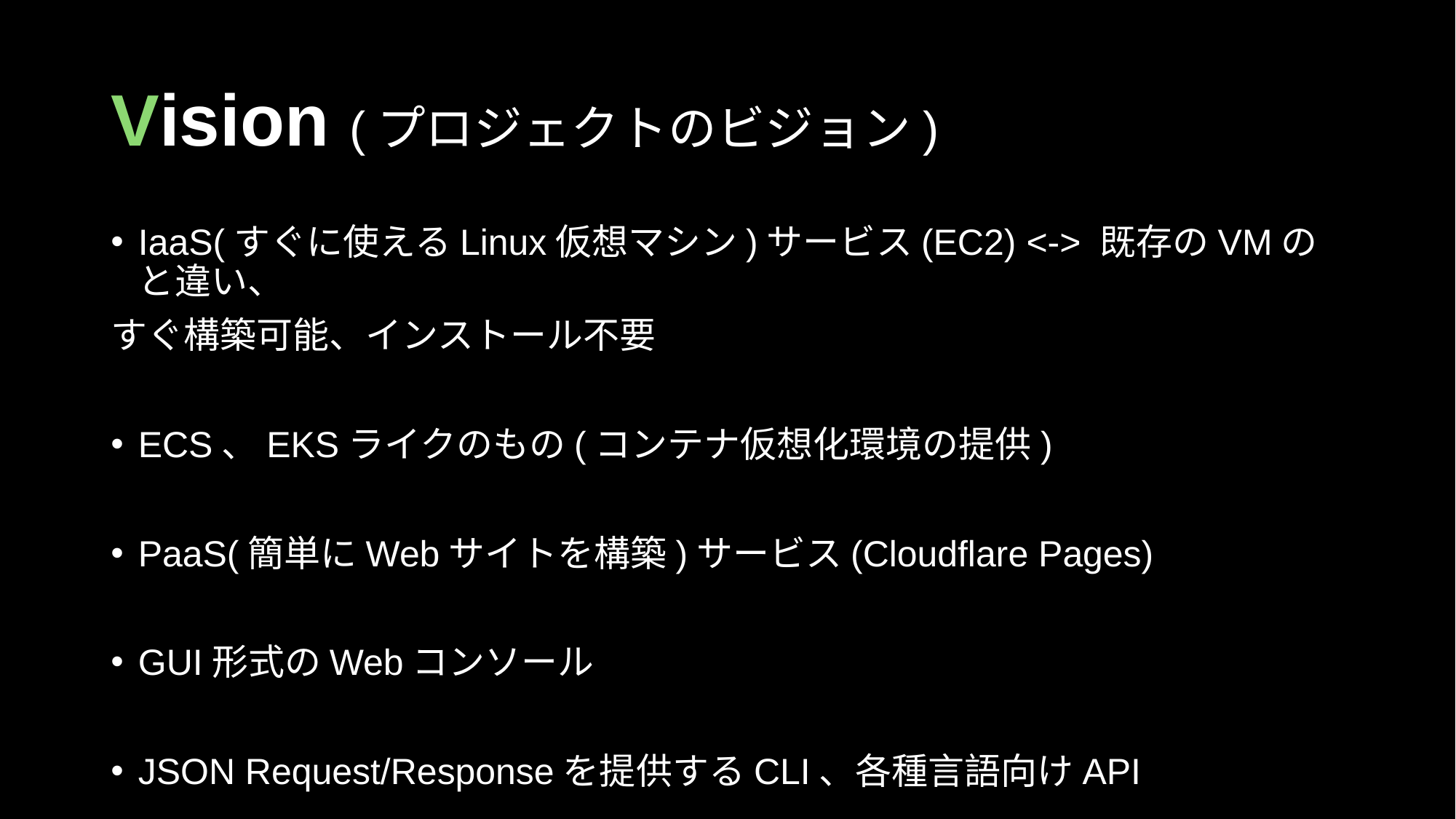

# Vision (プロジェクトのビジョン)
IaaS(すぐに使えるLinux仮想マシン)サービス(EC2) <-> 既存のVMのと違い、
すぐ構築可能、インストール不要

ECS、EKSライクのもの(コンテナ仮想化環境の提供)

PaaS(簡単にWebサイトを構築)サービス(Cloudflare Pages)

GUI形式のWebコンソール

JSON Request/Responseを提供するCLI、各種言語向けAPI